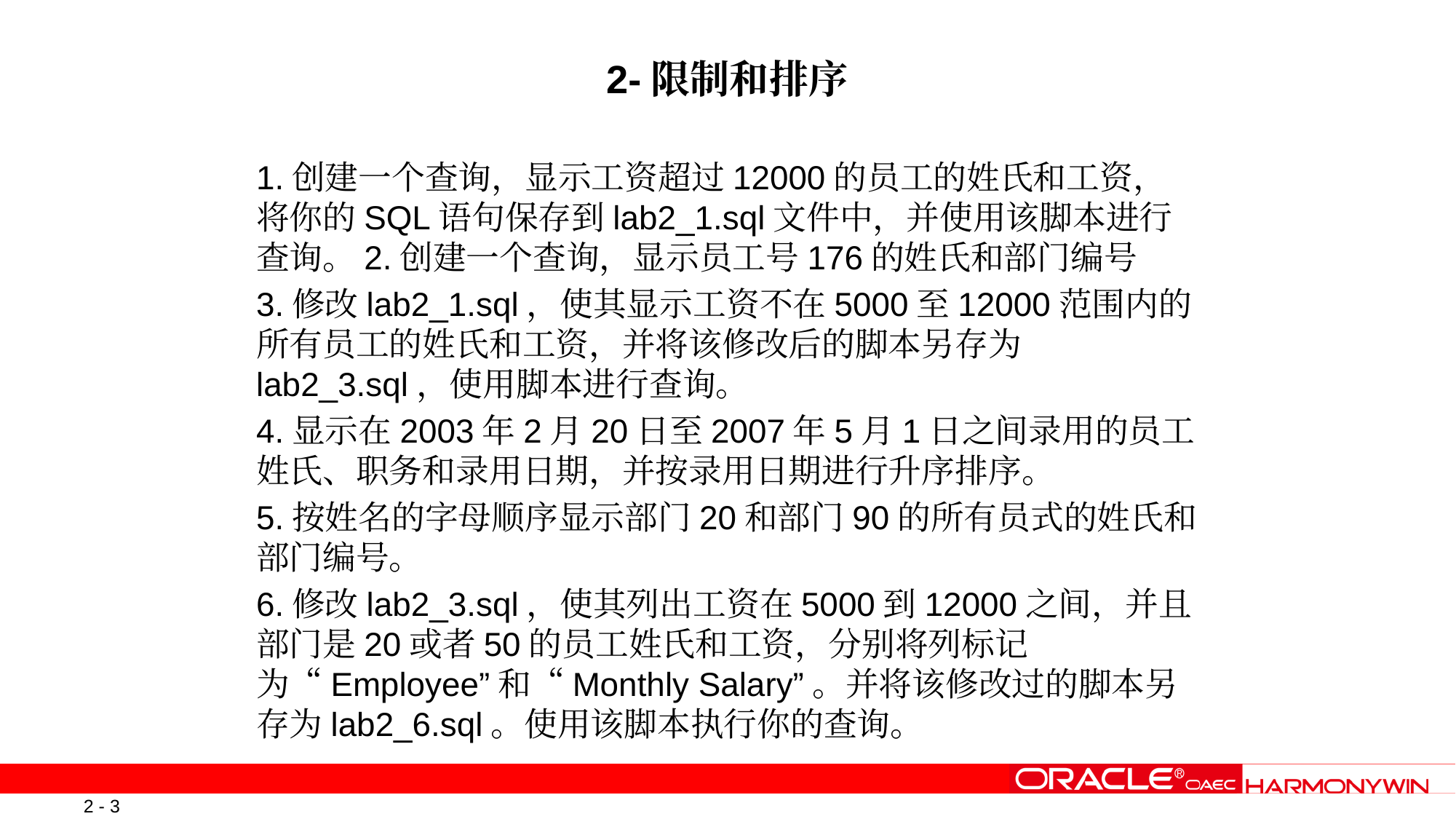

# 2-限制和排序
1.创建一个查询，显示工资超过12000的员工的姓氏和工资，将你的SQL语句保存到lab2_1.sql文件中，并使用该脚本进行查询。2.创建一个查询，显示员工号176的姓氏和部门编号
3.修改lab2_1.sql，使其显示工资不在5000至12000范围内的所有员工的姓氏和工资，并将该修改后的脚本另存为lab2_3.sql，使用脚本进行查询。
4.显示在2003年2月20日至2007年5月1日之间录用的员工姓氏、职务和录用日期，并按录用日期进行升序排序。
5.按姓名的字母顺序显示部门20和部门90的所有员式的姓氏和部门编号。
6.修改lab2_3.sql，使其列出工资在5000到12000之间，并且部门是20或者50的员工姓氏和工资，分别将列标记为“Employee”和“Monthly Salary”。并将该修改过的脚本另存为lab2_6.sql。使用该脚本执行你的查询。